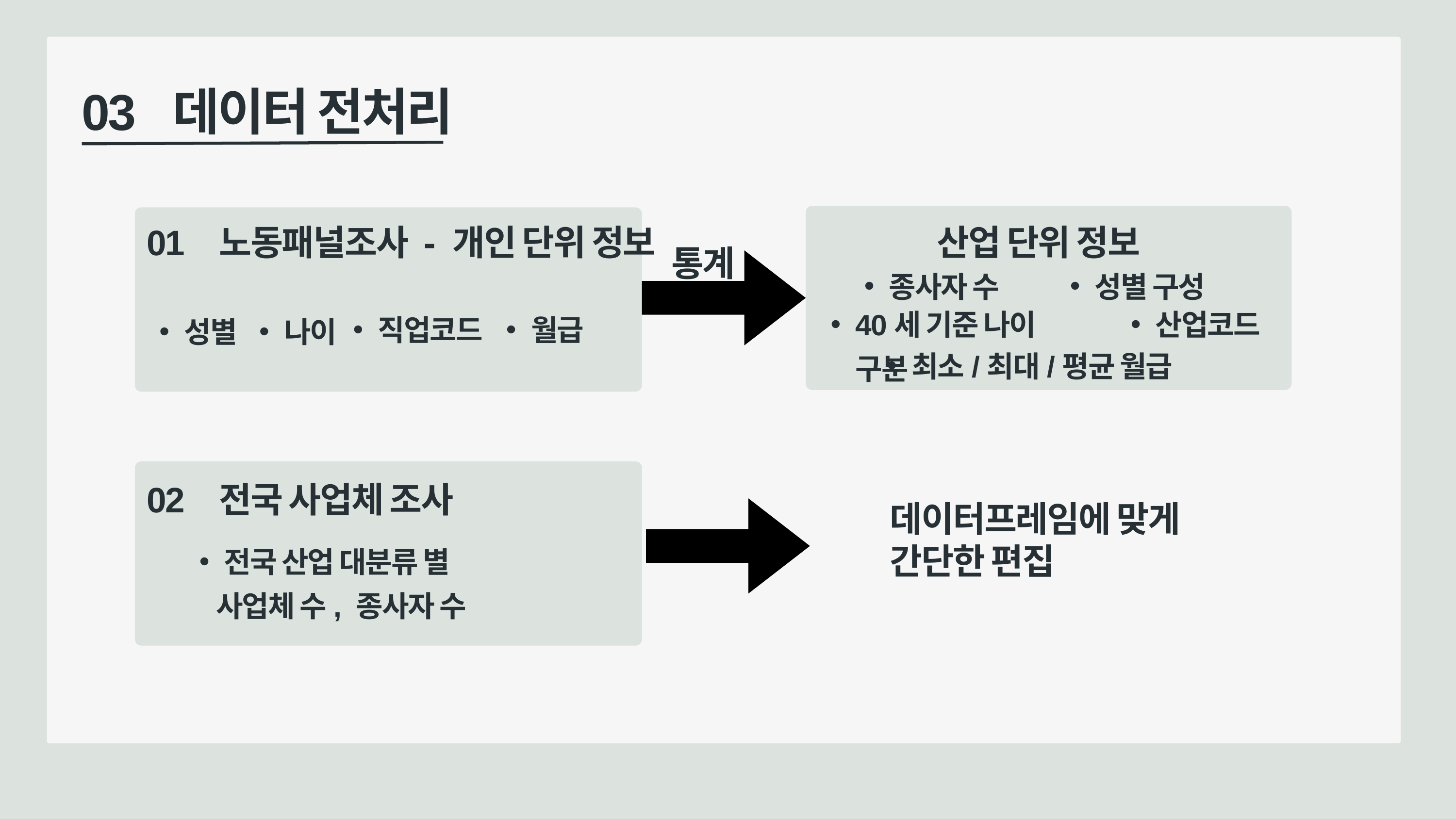

03  데이터 전처리

01   노동패널조사 - 개인 단위 정보
산업 단위 정보

통계

종사자 수
성별 구성
40세 기준 나이 구분
산업코드
직업코드
월급
성별
나이
최소/최대/평균 월급

02   전국 사업체 조사
데이터프레임에 맞게 간단한 편집

전국 산업 대분류 별
      사업체 수, 종사자 수